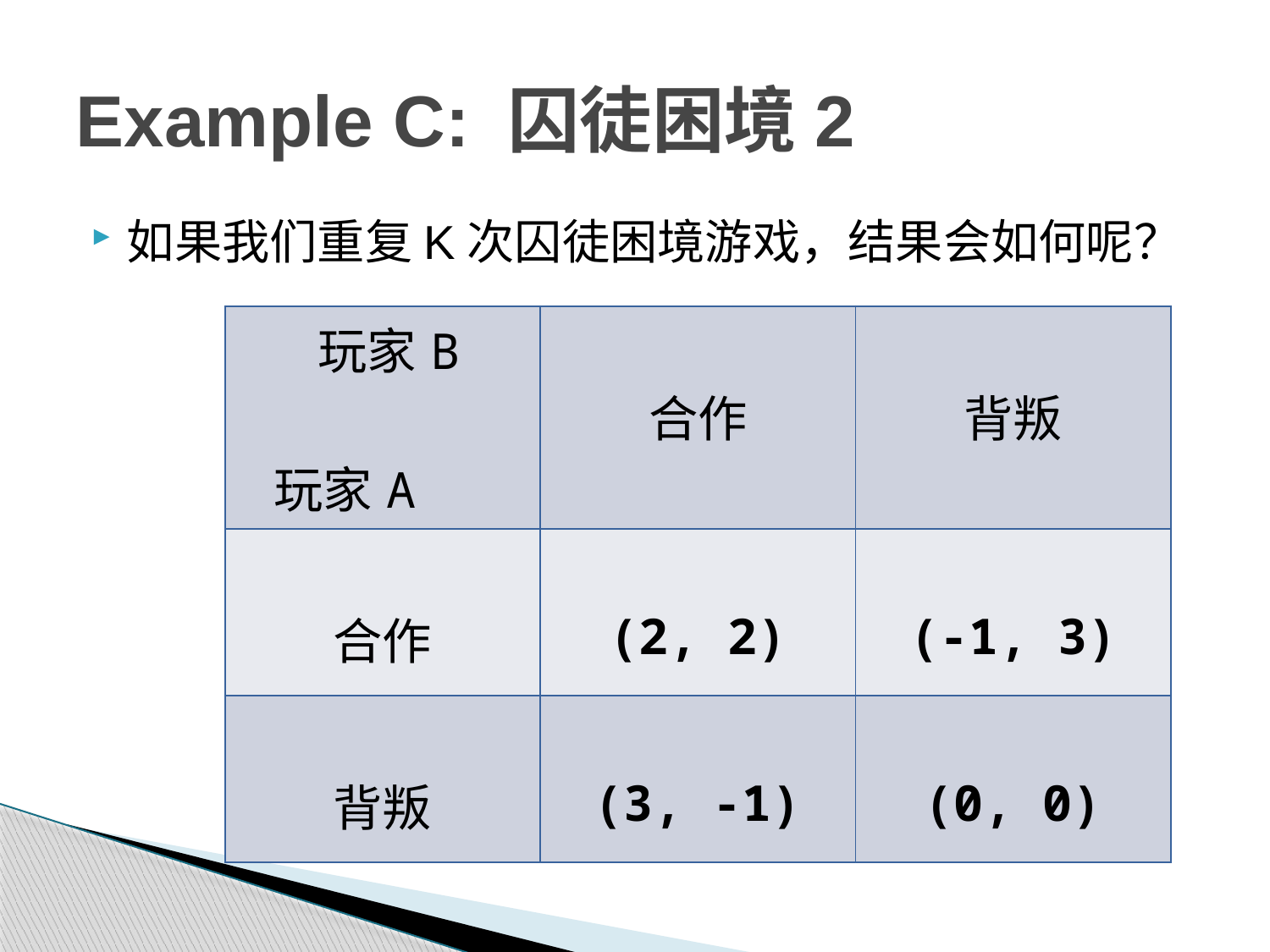

# Example C: 囚徒困境2
如果我们重复K次囚徒困境游戏，结果会如何呢？
| 玩家B 玩家A | 合作 | 背叛 |
| --- | --- | --- |
| 合作 | (2, 2) | (-1, 3) |
| 背叛 | (3, -1) | (0, 0) |